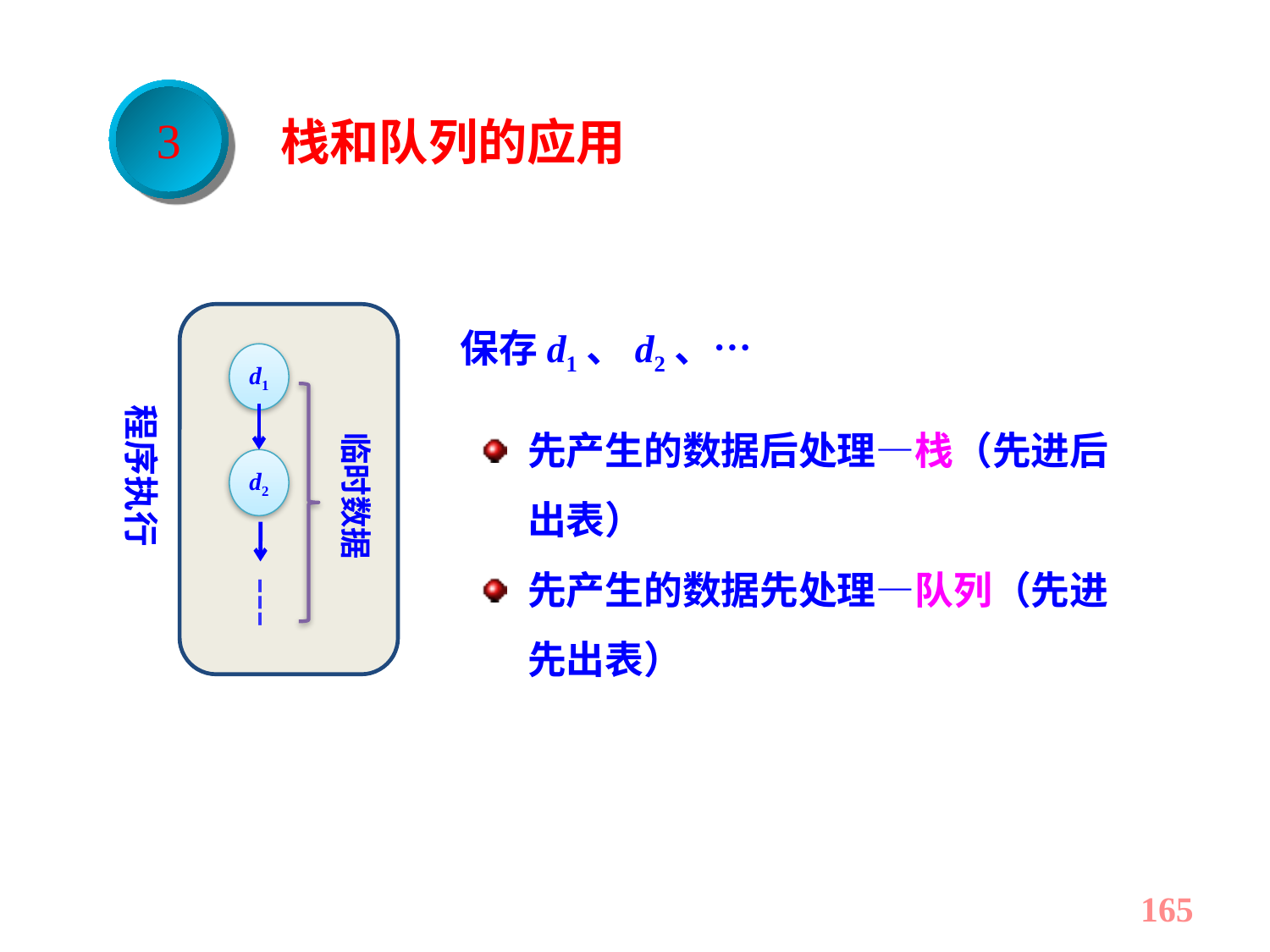

3
栈和队列的应用

保存d1、d2、…
先产生的数据后处理―栈（先进后出表）
先产生的数据先处理―队列（先进先出表）
d1
d2
┆
程序执行

临时数据
165